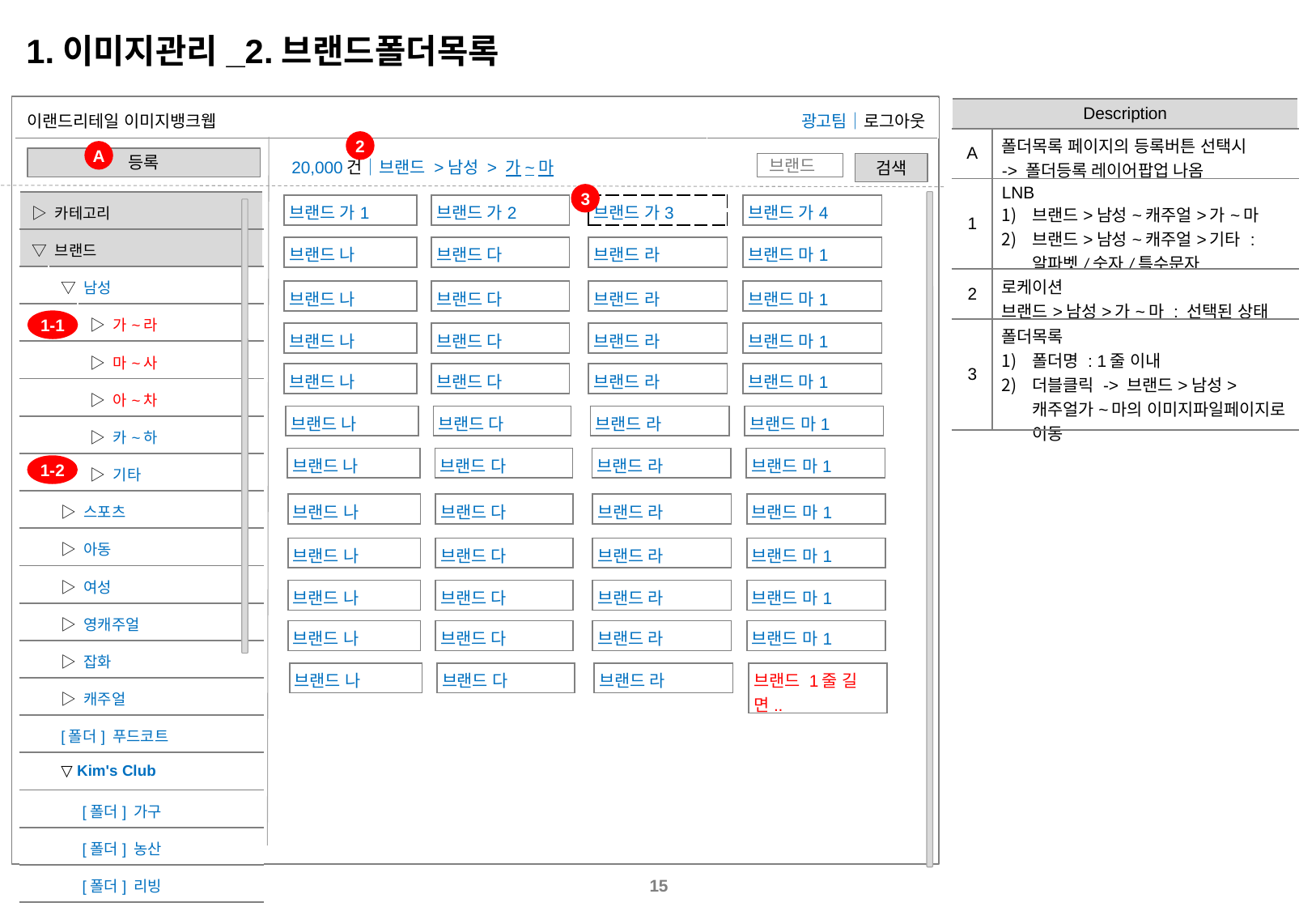

1.이미지관리_2.브랜드폴더목록
| 이랜드리테일 이미지뱅크웹 | 광고팀│로그아웃 |
| --- | --- |
| Description |  |
| --- | --- |
| A | 폴더목록 페이지의 등록버튼 선택시 -> 폴더등록 레이어팝업 나옴 |
| 1 | LNB 브랜드>남성~캐주얼>가~마 브랜드>남성~캐주얼>기타 : 알파벳/숫자/특수문자 |
| 2 | 로케이션 브랜드>남성>가~마 : 선택된 상태 |
| 3 | 폴더목록 폴더명 : 1줄 이내 더블클릭 -> 브랜드>남성>캐주얼가~마의 이미지파일페이지로 이동 |
2

A
등록
20,000건│브랜드 >남성 > 가~마
브랜드
검색
3

| ▷ 카테고리 |  |  |
| --- | --- | --- |
| ▽ 브랜드 |  |  |
|  | ▽ 남성 |  |
|  |  | ▷ 가~라 |
|  |  | ▷ 마~사 |
|  |  | ▷ 아~차 |
|  |  | ▷ 카~하 |
|  |  | ▷ 기타 |
|  | ▷ 스포츠 |  |
|  | ▷ 아동 |  |
|  | ▷ 여성 |  |
|  | ▷ 영캐주얼 |  |
|  | ▷ 잡화 |  |
|  | ▷ 캐주얼 |  |
|  | [폴더] 푸드코트 |  |
|  | ▽ Kim's Club |  |
|  | [폴더] 가구 |  |
|  | [폴더] 농산 |  |
|  | [폴더] 리빙 |  |
|  | [폴더] 수산 |  |
|  | [폴더] 축산 |  |
|  | ▽ Modern House |  |
|  |  | [폴더] 가구 |
|  |  | [파일] 버터 |
|  |  | [파일] 선물 |
|  |  | [파일 ]주방 |
|  |  | [파일] 침장 |
| ▷ 로고 |  |  |
| ▷ 상품 |  |  |
| ▷ 모바일DM |  |  |
| 브랜드 가1 |
| --- |
| 브랜드 가2 |
| --- |
| 브랜드 가3 |
| --- |
| 브랜드 가4 |
| --- |

| 브랜드 나 |
| --- |
| 브랜드 다 |
| --- |
| 브랜드 라 |
| --- |
| 브랜드 마1 |
| --- |
| 브랜드 나 |
| --- |
| 브랜드 다 |
| --- |
| 브랜드 라 |
| --- |
| 브랜드 마1 |
| --- |
1-1
| 브랜드 나 |
| --- |
| 브랜드 다 |
| --- |
| 브랜드 라 |
| --- |
| 브랜드 마1 |
| --- |
| 브랜드 나 |
| --- |
| 브랜드 다 |
| --- |
| 브랜드 라 |
| --- |
| 브랜드 마1 |
| --- |
| 브랜드 나 |
| --- |
| 브랜드 다 |
| --- |
| 브랜드 라 |
| --- |
| 브랜드 마1 |
| --- |
| 브랜드 나 |
| --- |
| 브랜드 다 |
| --- |
| 브랜드 라 |
| --- |
| 브랜드 마1 |
| --- |
1-2
| 브랜드 나 |
| --- |
| 브랜드 다 |
| --- |
| 브랜드 라 |
| --- |
| 브랜드 마1 |
| --- |
| 브랜드 나 |
| --- |
| 브랜드 다 |
| --- |
| 브랜드 라 |
| --- |
| 브랜드 마1 |
| --- |
| 브랜드 나 |
| --- |
| 브랜드 다 |
| --- |
| 브랜드 라 |
| --- |
| 브랜드 마1 |
| --- |
| 브랜드 나 |
| --- |
| 브랜드 다 |
| --- |
| 브랜드 라 |
| --- |
| 브랜드 마1 |
| --- |
| 브랜드 나 |
| --- |
| 브랜드 다 |
| --- |
| 브랜드 라 |
| --- |
| 브랜드 1줄 길면.. |
| --- |